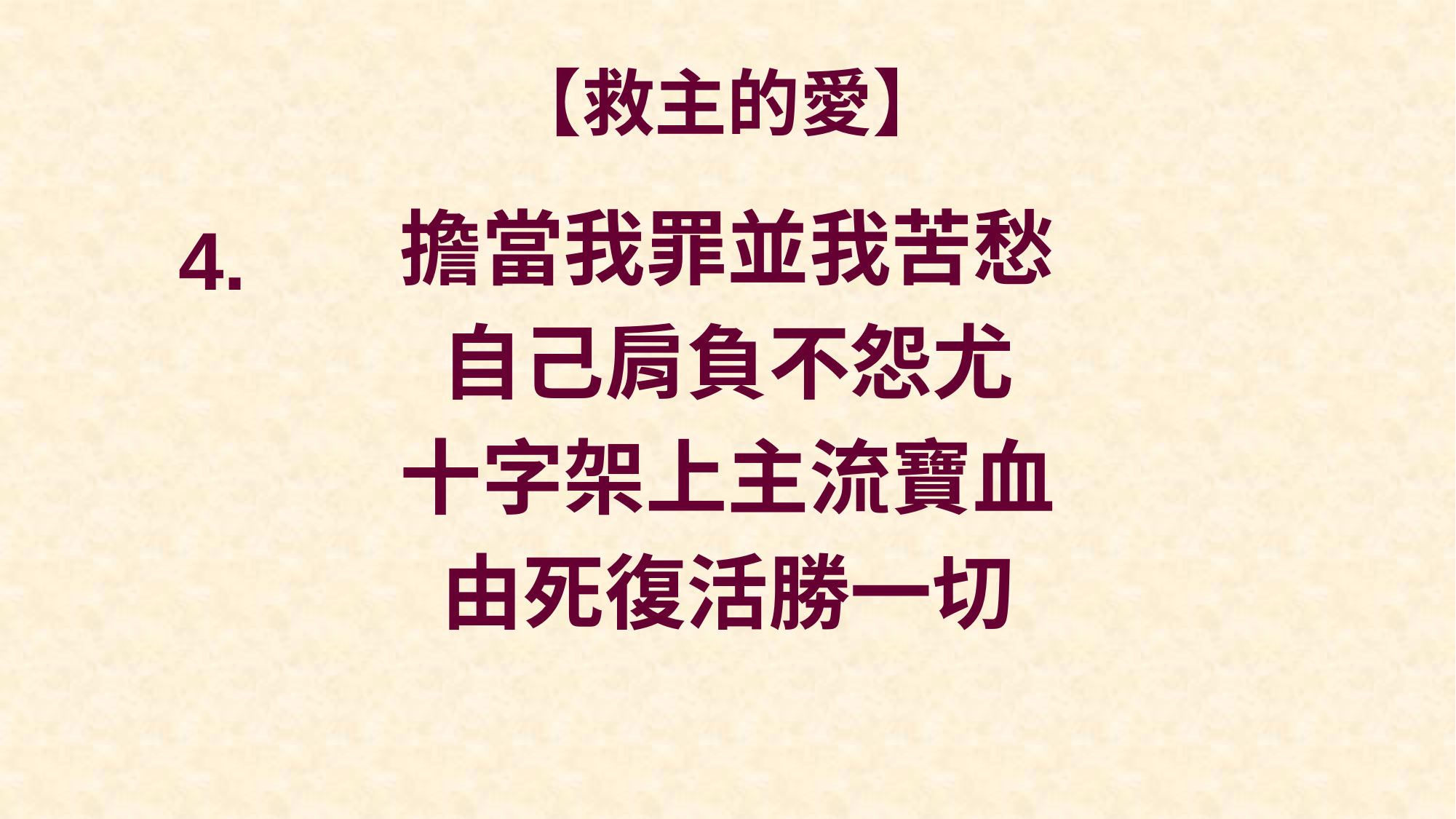

# 【救主的愛】
擔當我罪並我苦愁
自己肩負不怨尤
十字架上主流寶血
由死復活勝一切
4.